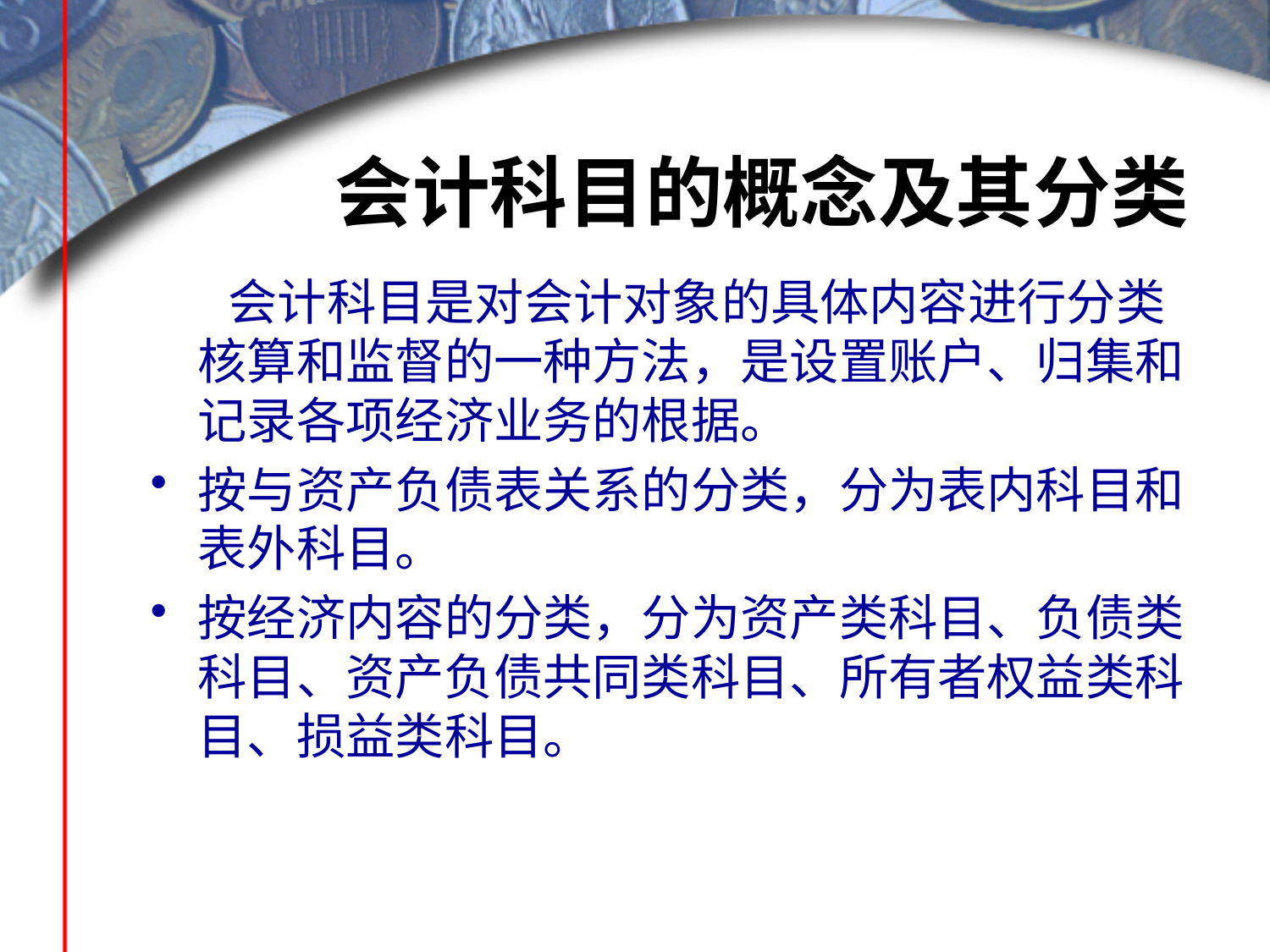

# 会计科目的概念及其分类
      会计科目是对会计对象的具体内容进行分类核算和监督的一种方法，是设置账户、归集和记录各项经济业务的根据。
按与资产负债表关系的分类，分为表内科目和表外科目。
按经济内容的分类，分为资产类科目、负债类科目、资产负债共同类科目、所有者权益类科目、损益类科目。